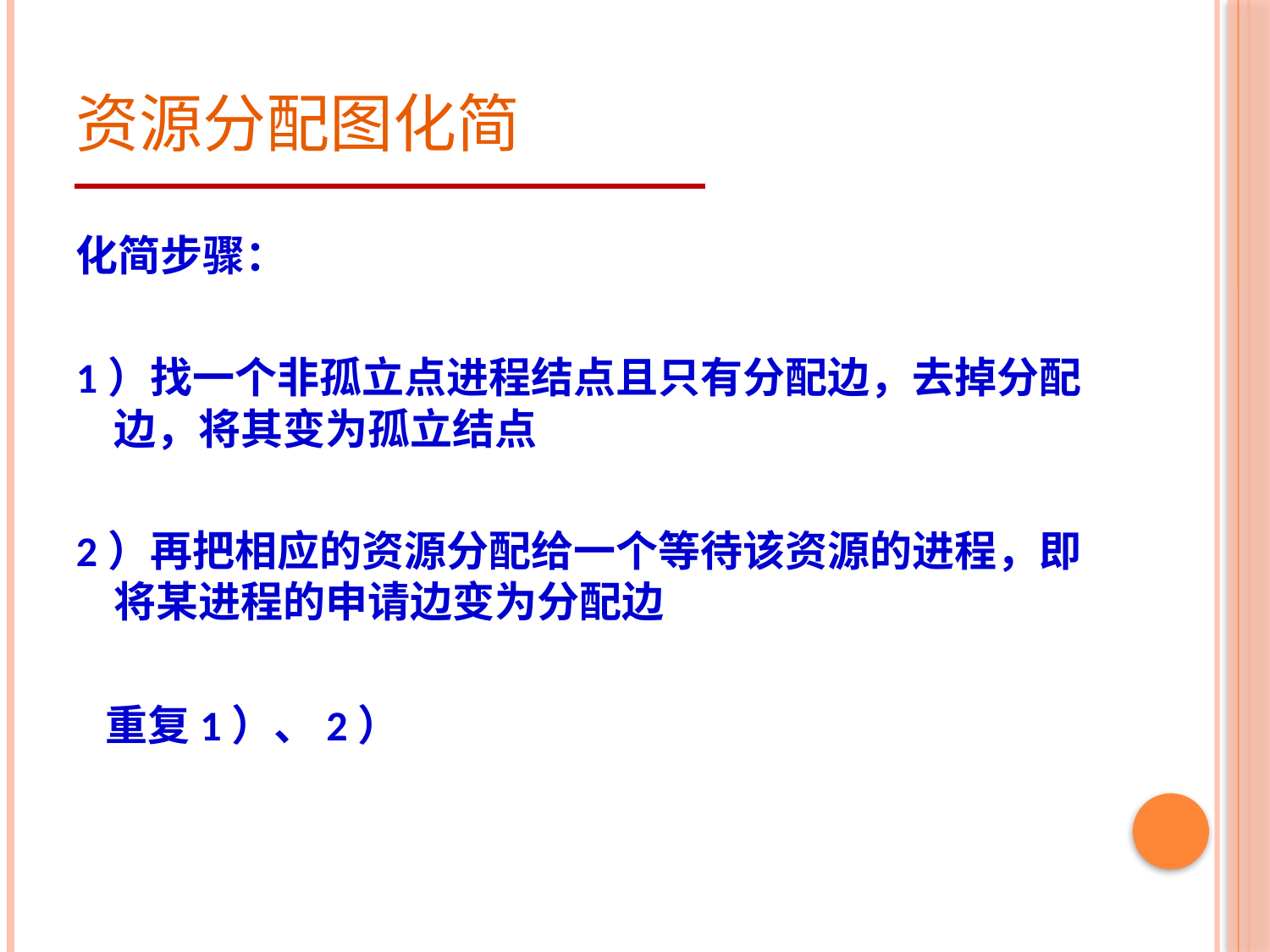

# 资源分配图化简
化简步骤：

1）找一个非孤立点进程结点且只有分配边，去掉分配边，将其变为孤立结点

2）再把相应的资源分配给一个等待该资源的进程，即将某进程的申请边变为分配边

  重复1）、2）